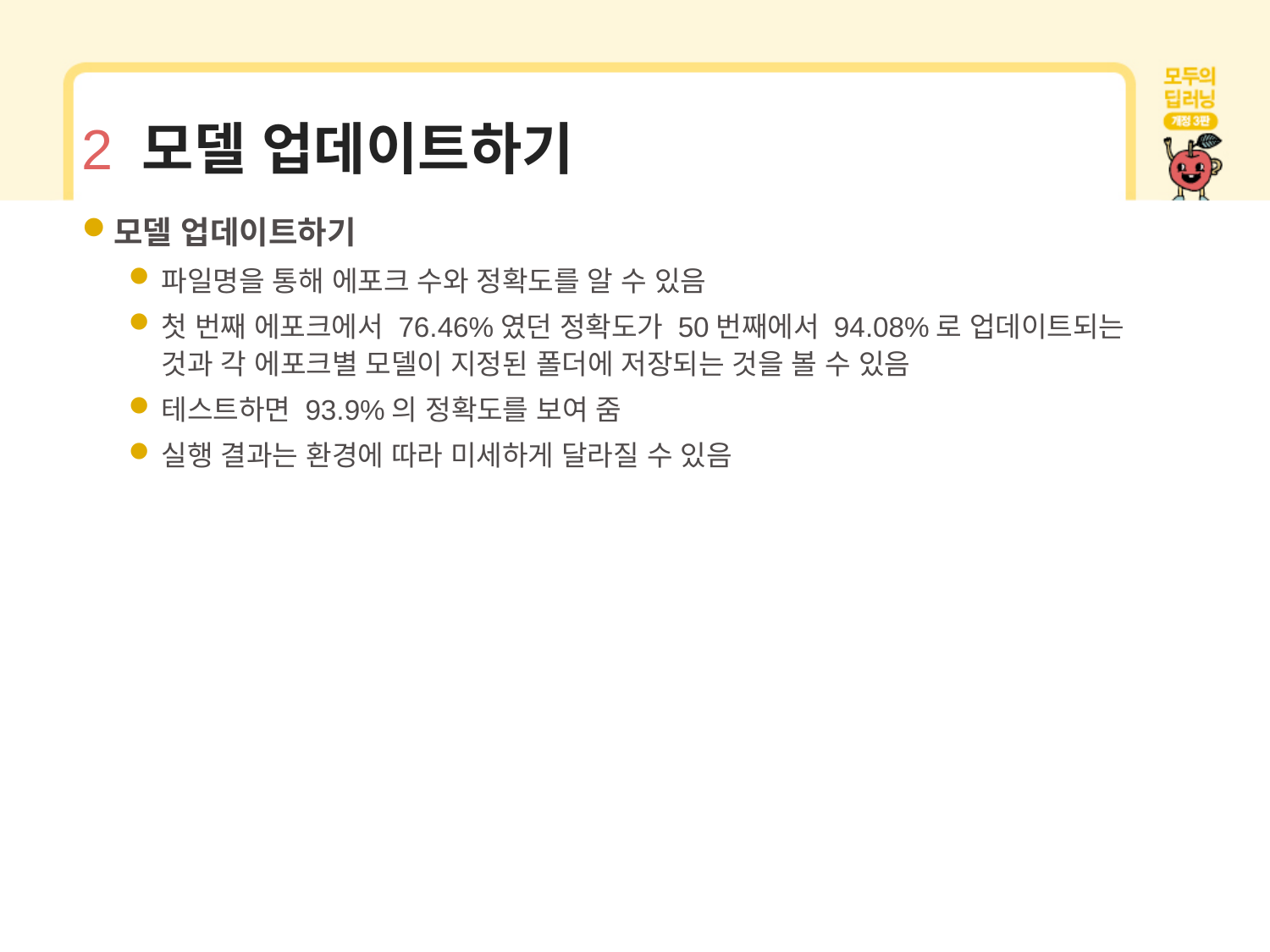

# 2 모델 업데이트하기
모델 업데이트하기
파일명을 통해 에포크 수와 정확도를 알 수 있음
첫 번째 에포크에서 76.46%였던 정확도가 50번째에서 94.08%로 업데이트되는 것과 각 에포크별 모델이 지정된 폴더에 저장되는 것을 볼 수 있음
테스트하면 93.9%의 정확도를 보여 줌
실행 결과는 환경에 따라 미세하게 달라질 수 있음